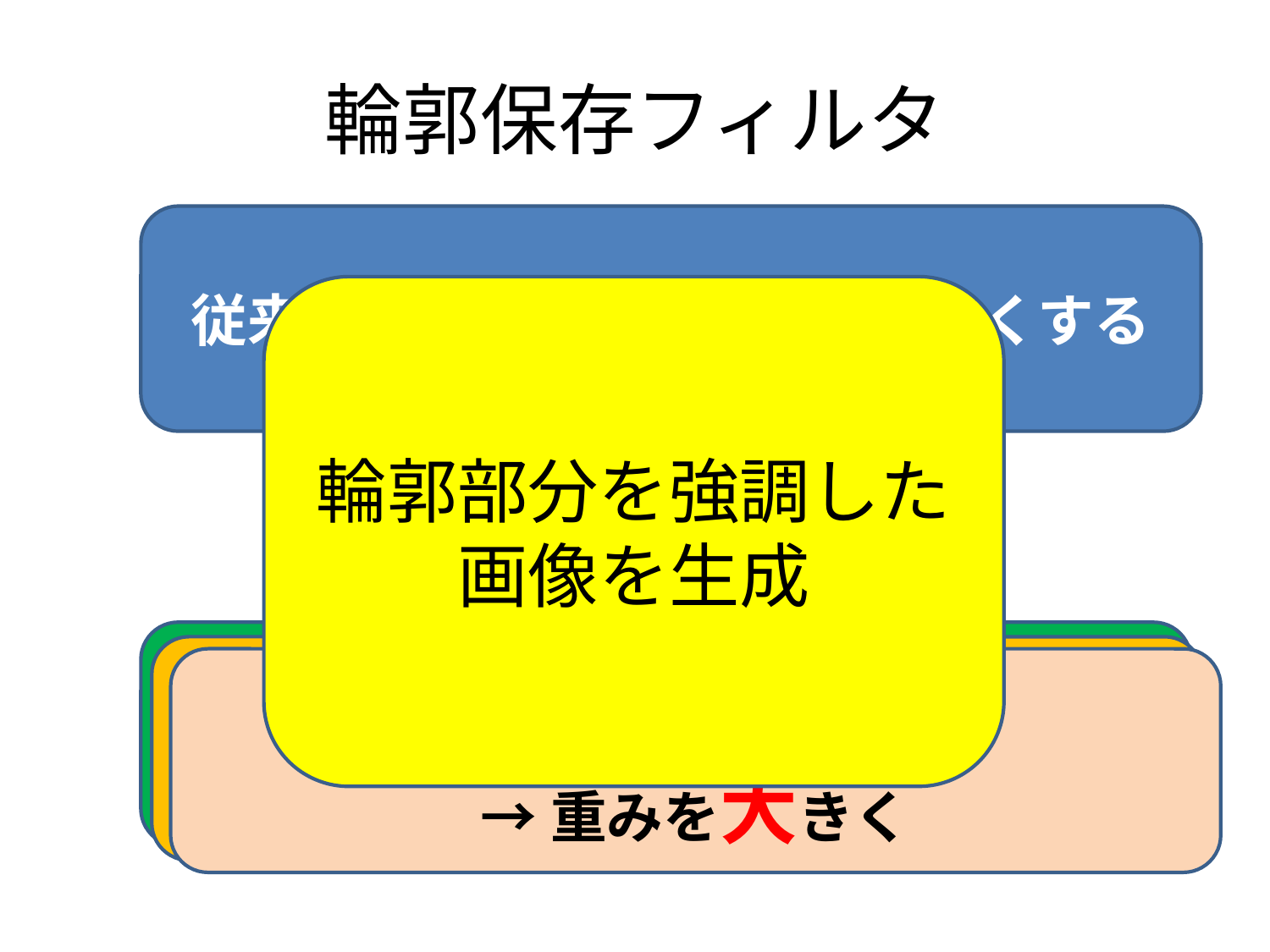

# 輪郭保存フィルタ
従来：近傍画素値との差を少なくする
輪郭部分を強調した画像を生成
＋
近傍画素値の差による重み付け
近傍画素値の差が大
→重みを小さく
近傍画素値の差が小
→重みを大きく